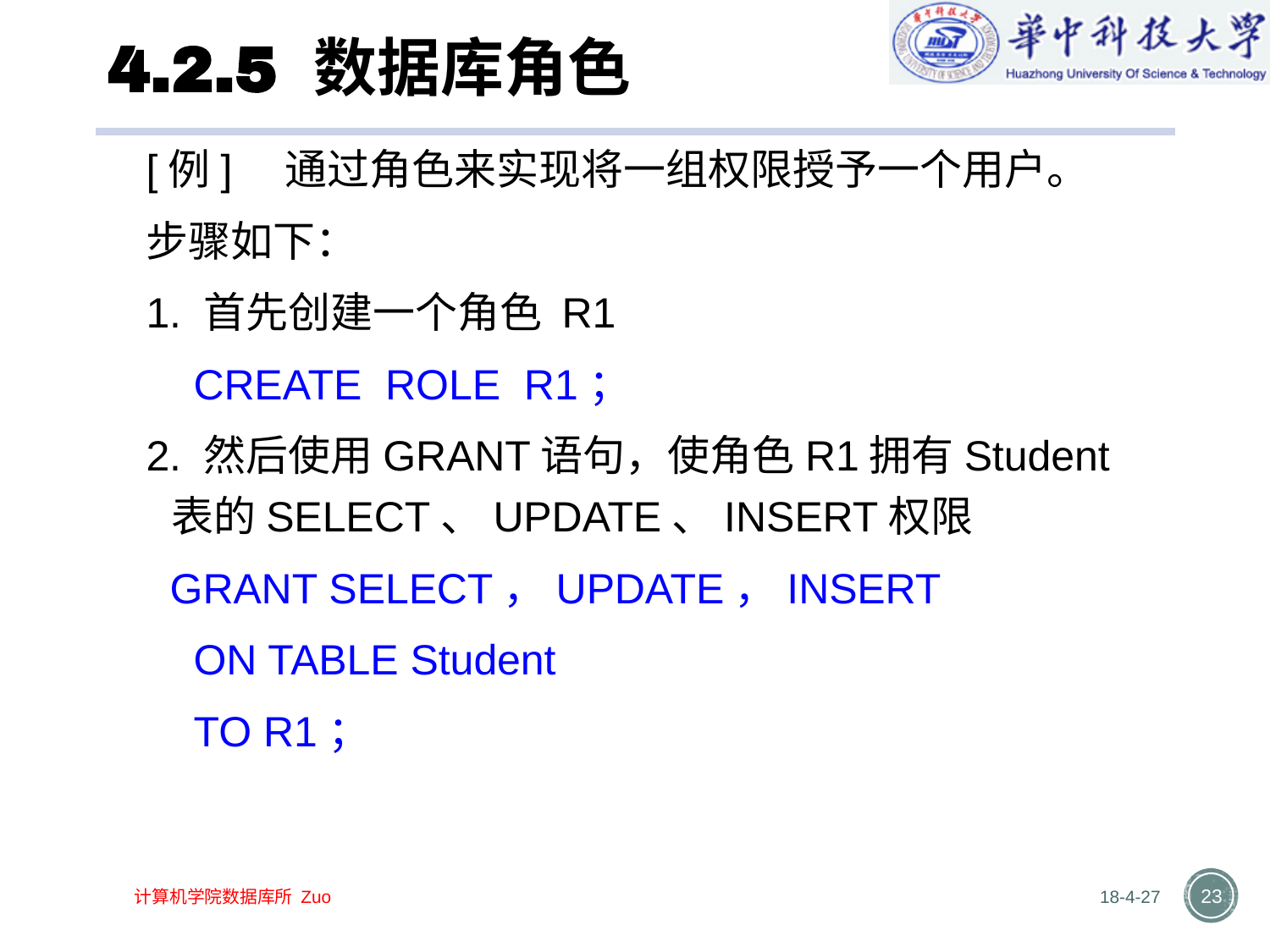

# 4.2.5 数据库角色
[例]　通过角色来实现将一组权限授予一个用户。
步骤如下：
1. 首先创建一个角色 R1
    CREATE  ROLE  R1；
2. 然后使用GRANT语句，使角色R1拥有Student表的SELECT、UPDATE、INSERT权限
  GRANT SELECT，UPDATE，INSERT
    ON TABLE Student
    TO R1；

18-4-27
23